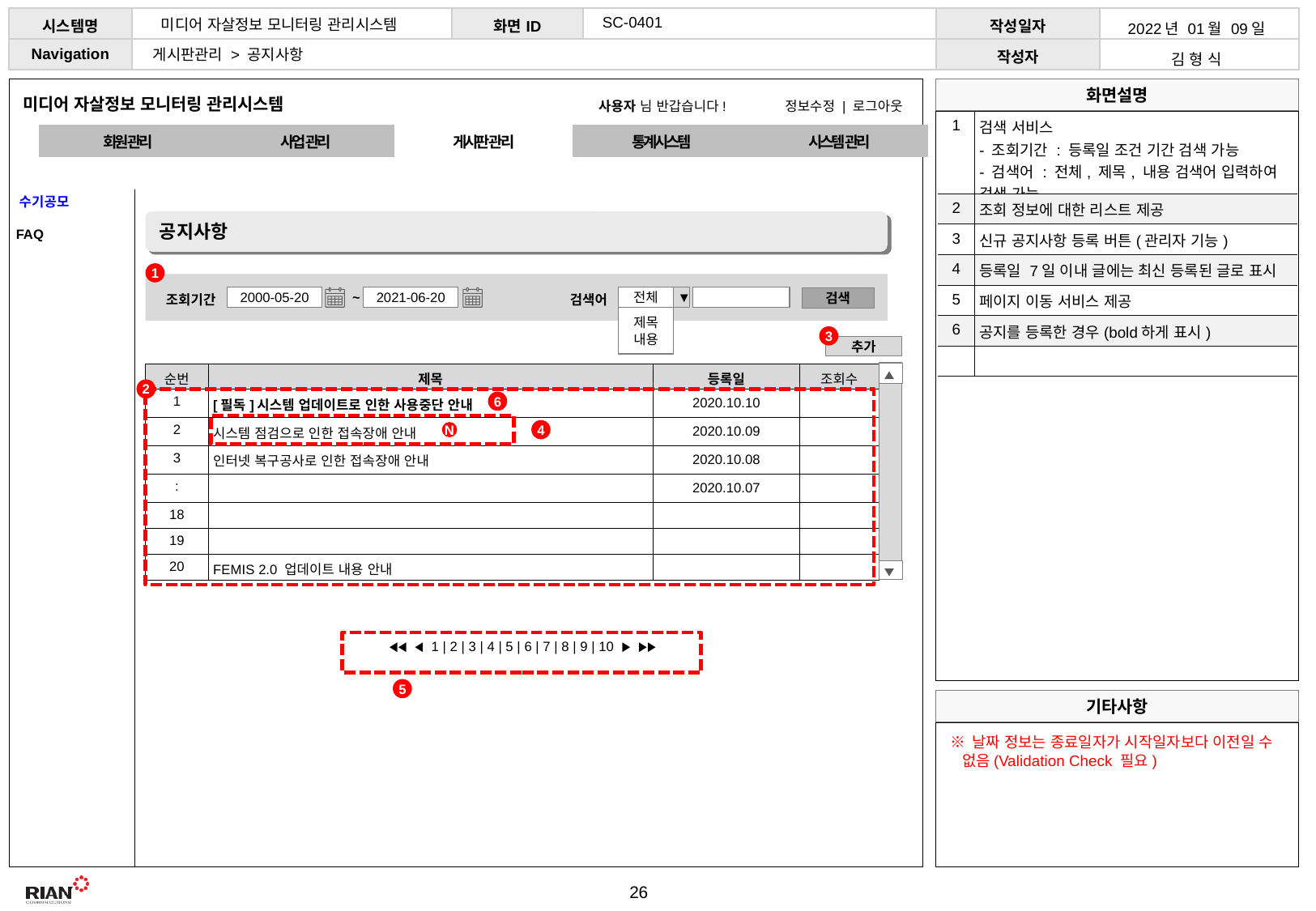

SC-0401
미디어 자살정보 모니터링 관리시스템
| 2022년 01월 09일 |
| --- |
| 김 형 식 |
게시판관리 > 공지사항
미디어 자살정보 모니터링 관리시스템
사용자 님 반갑습니다!
정보수정 | 로그아웃
| 1 | 검색 서비스 - 조회기간 : 등록일 조건 기간 검색 가능 - 검색어 : 전체, 제목, 내용 검색어 입력하여 검색 가능 |
| --- | --- |
| 2 | 조회 정보에 대한 리스트 제공 |
| 3 | 신규 공지사항 등록 버튼(관리자 기능) |
| 4 | 등록일 7일 이내 글에는 최신 등록된 글로 표시 |
| 5 | 페이지 이동 서비스 제공 |
| 6 | 공지를 등록한 경우(bold하게 표시) |
|  |  |
| 회원 관리 | 사업 관리 | 게시판 관리 | 통계시스템 | 시스템 관리 |
| --- | --- | --- | --- | --- |
 수기공모
 FAQ
공지사항
1

검색어
전체
▼

제목
내용
조회기간
2000-05-20

~
2021-06-20

검색
3
추가
◀

▶
| 순번 | 제목 | 등록일 | 조회수 |
| --- | --- | --- | --- |
| 1 | [필독]시스템 업데이트로 인한 사용중단 안내 | 2020.10.10 |  |
| 2 | 시스템 점검으로 인한 접속장애 안내 | 2020.10.09 |  |
| 3 | 인터넷 복구공사로 인한 접속장애 안내 | 2020.10.08 |  |
| : |  | 2020.10.07 |  |
| 18 |  |  |  |
| 19 |  |  |  |
| 20 | FEMIS 2.0 업데이트 내용 안내 |  |  |
2

6

4
N
◀◀  ◀  1 | 2 | 3 | 4 | 5 | 6 | 7 | 8 | 9 | 10  ▶  ▶▶

5
※ 날짜 정보는 종료일자가 시작일자보다 이전일 수 없음(Validation Check 필요)